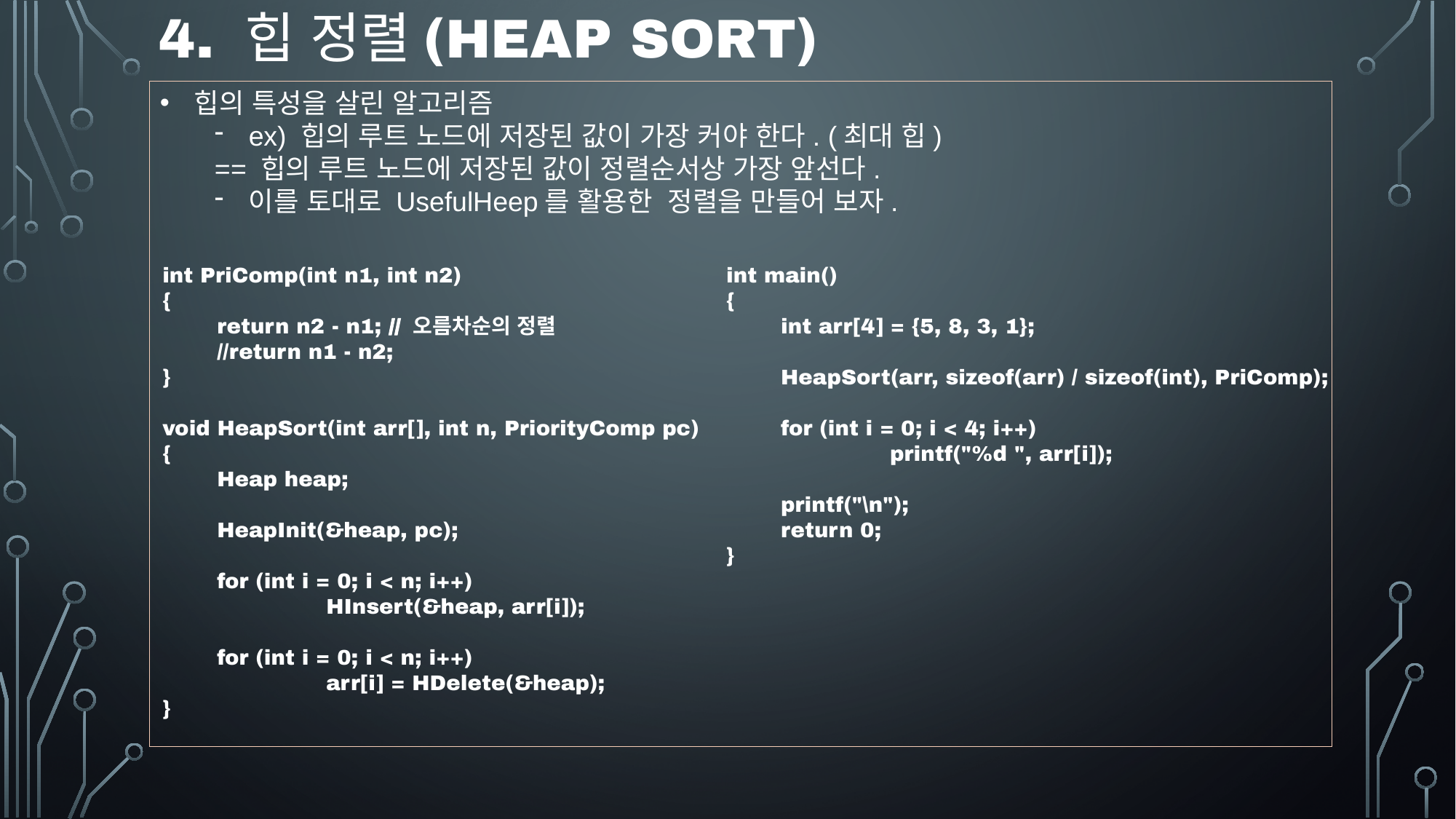

4. 힙 정렬(Heap Sort)
힙의 특성을 살린 알고리즘
ex) 힙의 루트 노드에 저장된 값이 가장 커야 한다. (최대 힙)
== 힙의 루트 노드에 저장된 값이 정렬순서상 가장 앞선다.
이를 토대로 UsefulHeep를 활용한  정렬을 만들어 보자.

int main()
{
int arr[4] = {5, 8, 3, 1};

HeapSort(arr, sizeof(arr) / sizeof(int), PriComp);

for (int i = 0; i < 4; i++)
	printf("%d ", arr[i]);

printf("\n");
return 0;
}

int PriComp(int n1, int n2)
{
return n2 - n1; // 오름차순의 정렬
//return n1 - n2;
}

void HeapSort(int arr[], int n, PriorityComp pc)
{
Heap heap;

HeapInit(&heap, pc);

for (int i = 0; i < n; i++)
	HInsert(&heap, arr[i]);

for (int i = 0; i < n; i++)
	arr[i] = HDelete(&heap);
}